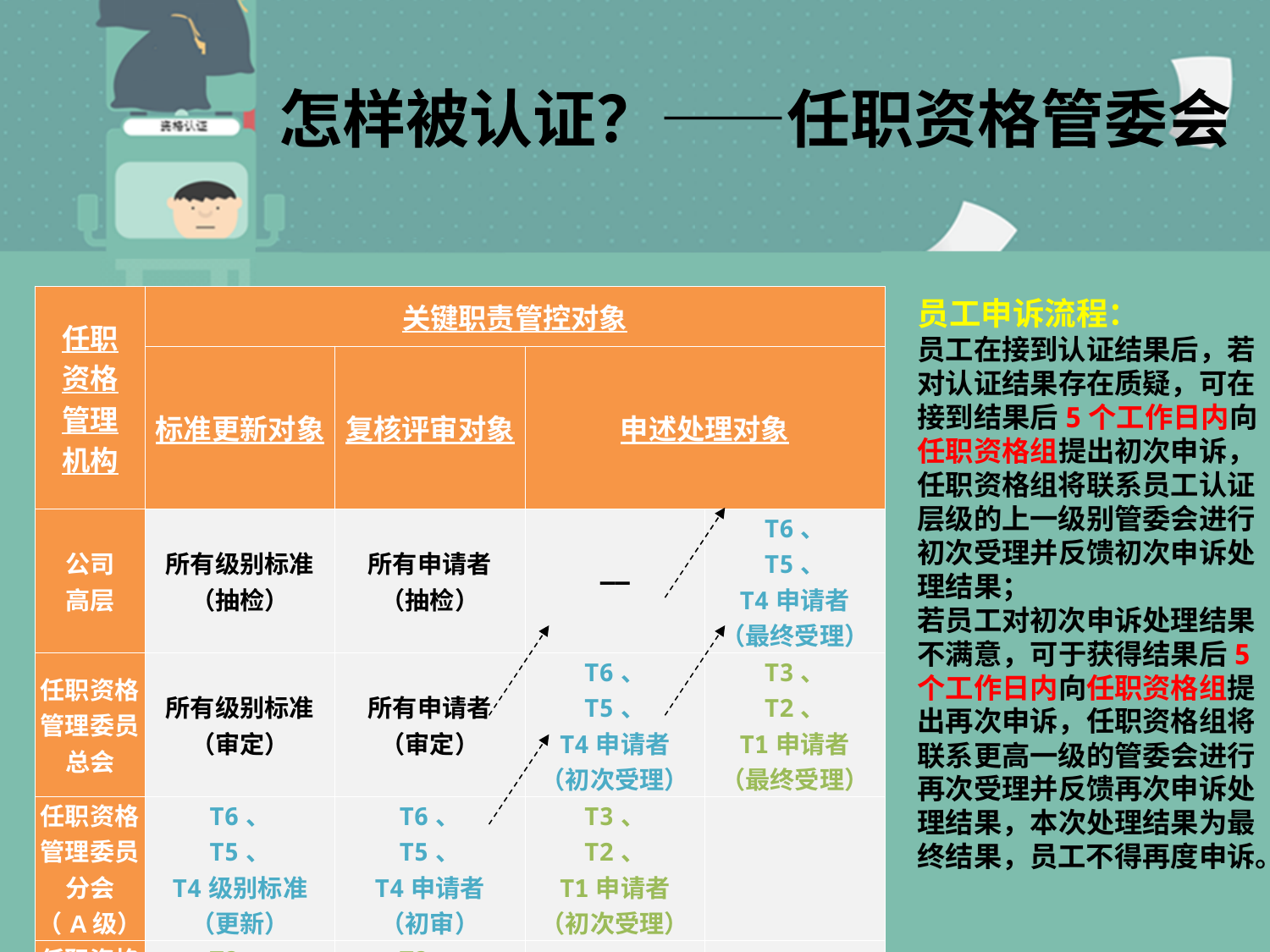

# 怎样被认证？——任职资格管委会
| 任职 资格 管理 机构 | 关键职责管控对象 |  |  |  |
| --- | --- | --- | --- | --- |
|  | 标准更新对象 | 复核评审对象 | 申述处理对象 |  |
| 公司 高层 | 所有级别标准 （抽检） | 所有申请者 （抽检） | —— | T6、 T5、 T4申请者 （最终受理） |
| 任职资格管理委员 总会 | 所有级别标准 （审定） | 所有申请者 （审定） | T6、 T5、 T4申请者 （初次受理） | T3、 T2、 T1申请者 （最终受理） |
| 任职资格管理委员 分会 （A级） | T6、 T5、 T4级别标准 （更新） | T6、 T5、 T4申请者 （初审） | T3、 T2、 T1申请者 （初次受理） |  |
| 任职资格管理委员 分会 （B级） | T3、 T2、 T1级别标准 （更新） | T3、 T2、 T1申请者 （初审） |  |  |
员工申诉流程：
员工在接到认证结果后，若对认证结果存在质疑，可在接到结果后5个工作日内向任职资格组提出初次申诉，任职资格组将联系员工认证层级的上一级别管委会进行初次受理并反馈初次申诉处理结果；
若员工对初次申诉处理结果不满意，可于获得结果后5个工作日内向任职资格组提出再次申诉，任职资格组将联系更高一级的管委会进行再次受理并反馈再次申诉处理结果，本次处理结果为最终结果，员工不得再度申诉。